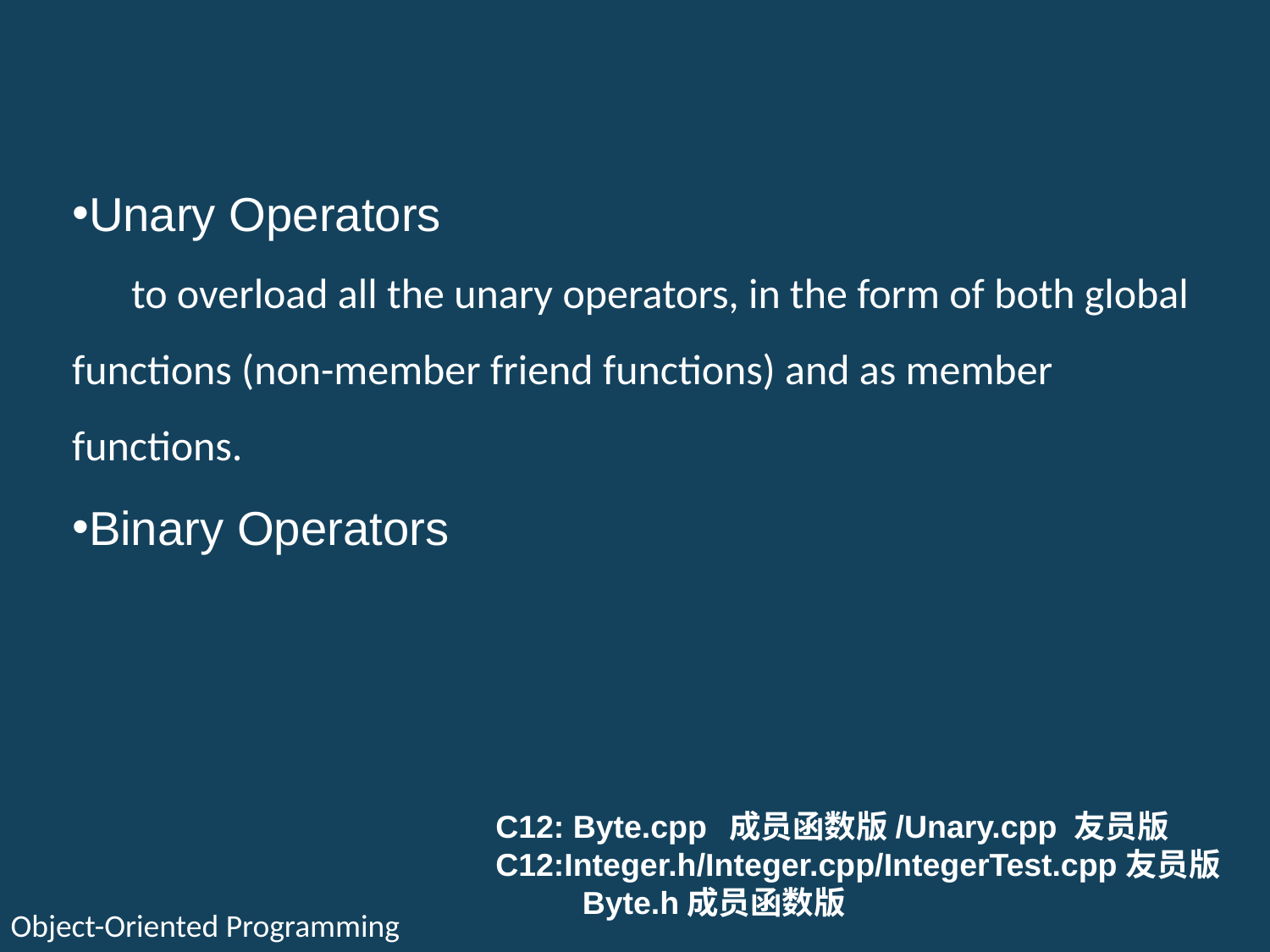

Unary Operators
     to overload all the unary operators, in the form of both global functions (non-member friend functions) and as member functions.
Binary Operators
C12: Byte.cpp  成员函数版/Unary.cpp 友员版
C12:Integer.h/Integer.cpp/IntegerTest.cpp友员版               Byte.h成员函数版
Object-Oriented Programming